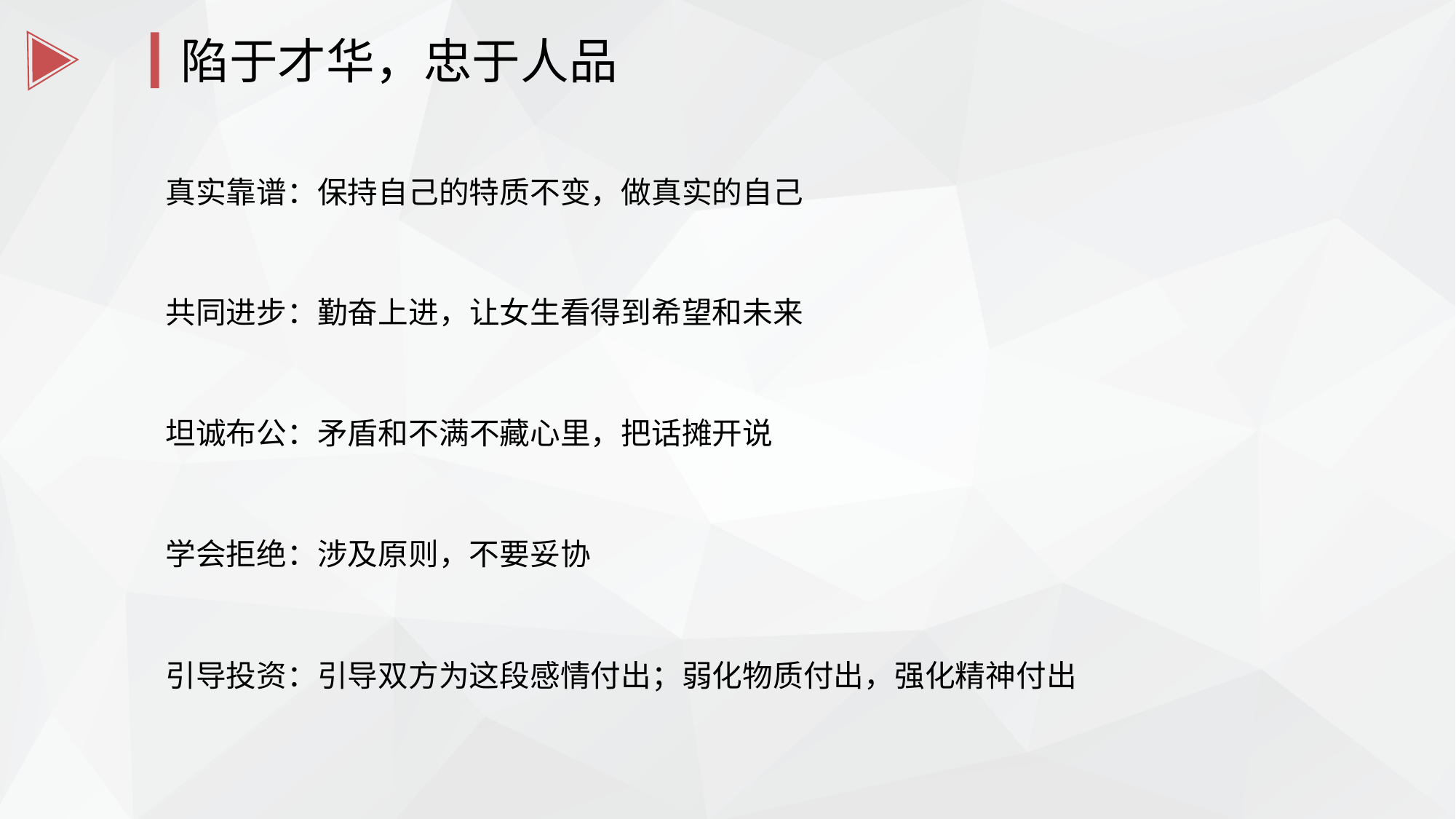

陷于才华，忠于人品

真实靠谱：保持自己的特质不变，做真实的自己
共同进步：勤奋上进，让女生看得到希望和未来
坦诚布公：矛盾和不满不藏心里，把话摊开说
学会拒绝：涉及原则，不要妥协
引导投资：引导双方为这段感情付出；弱化物质付出，强化精神付出